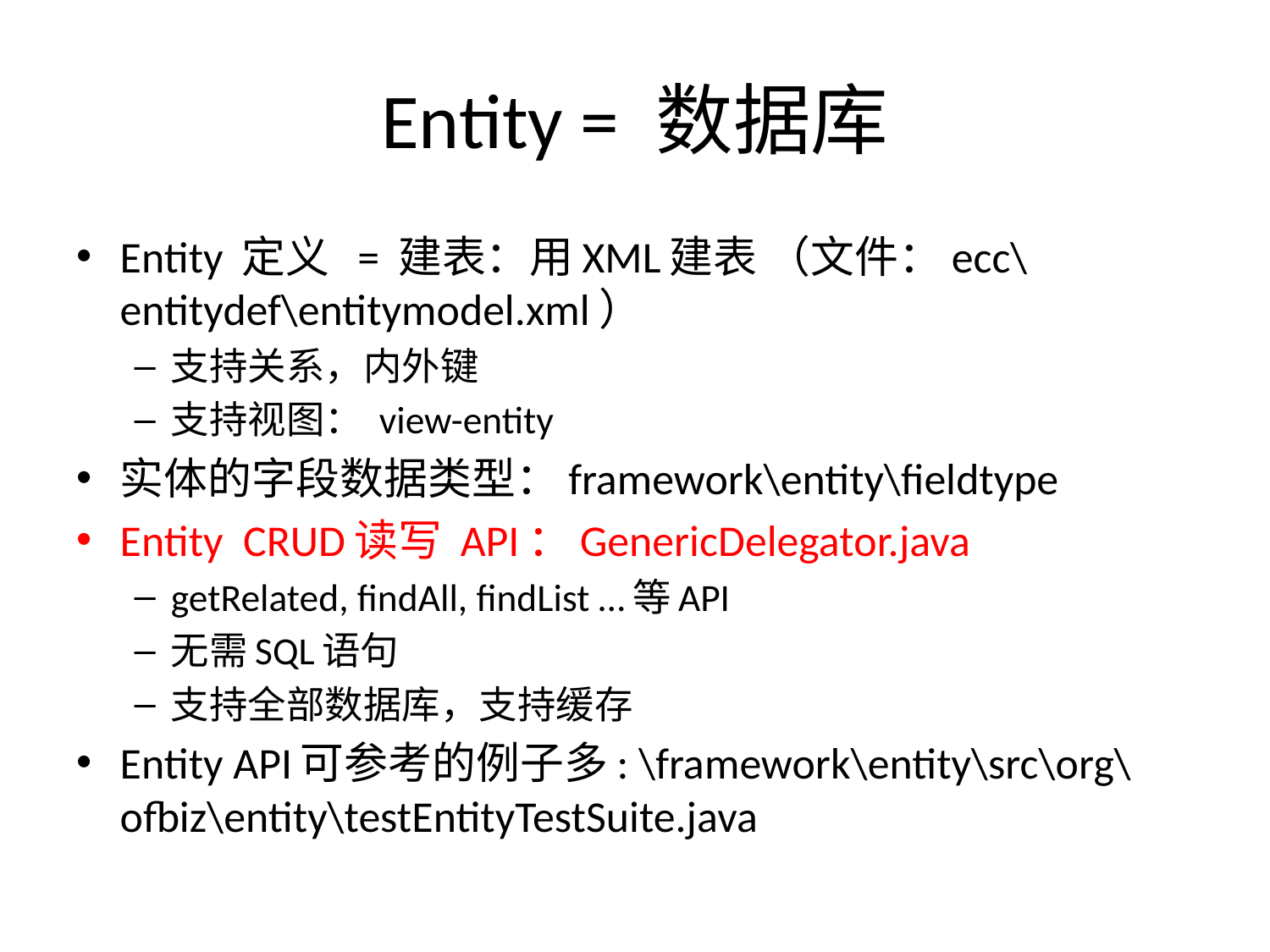

# Entity = 数据库
Entity 定义  = 建表：用XML建表 （文件：ecc\entitydef\entitymodel.xml）
支持关系，内外键
支持视图： view-entity
实体的字段数据类型：framework\entity\fieldtype
Entity  CRUD读写 API：GenericDelegator.java
getRelated, findAll, findList …等API
无需SQL语句
支持全部数据库，支持缓存
Entity API可参考的例子多: \framework\entity\src\org\ofbiz\entity\testEntityTestSuite.java